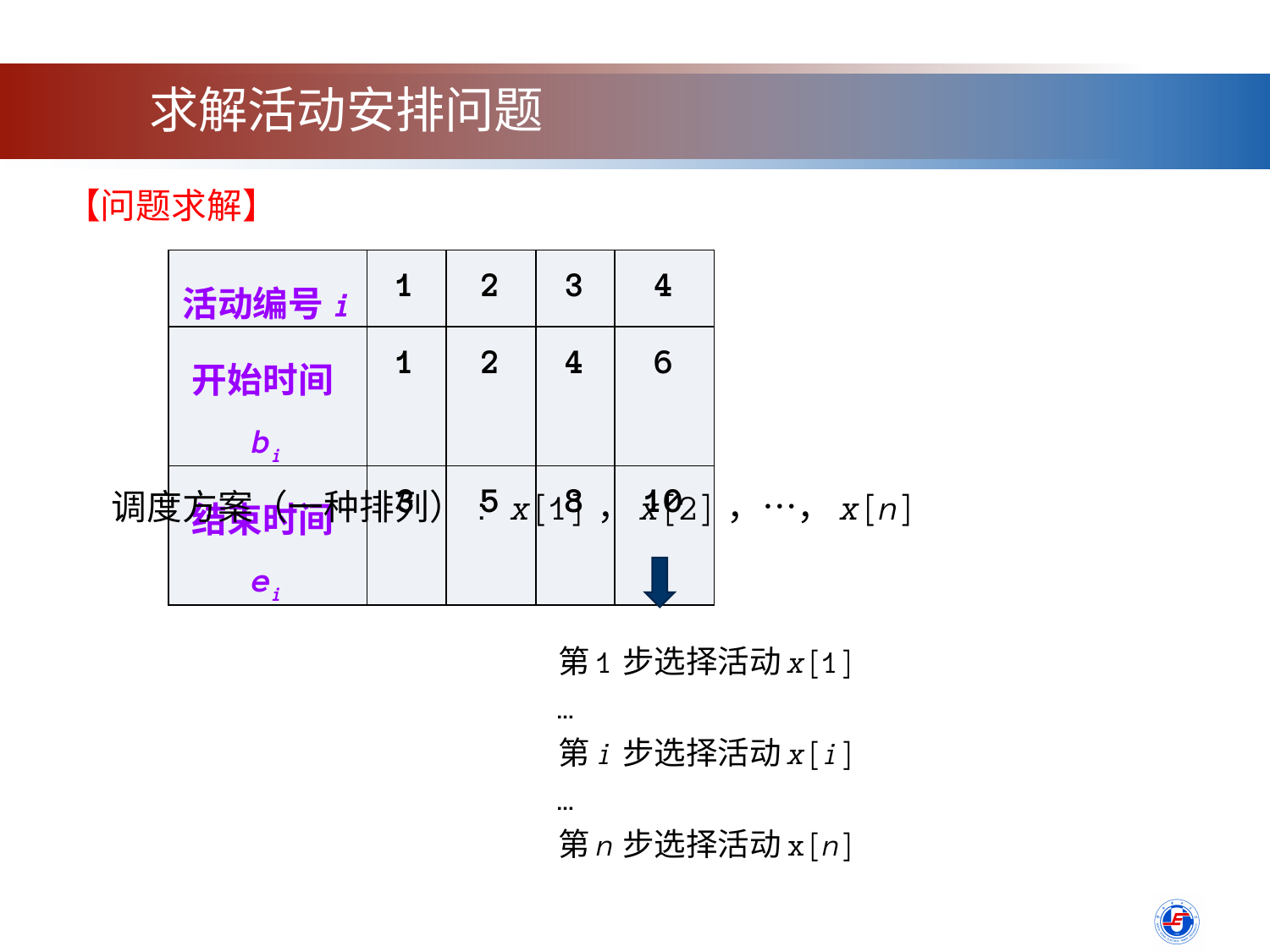

求解活动安排问题
【问题求解】
| 活动编号i | 1 | 2 | 3 | 4 |
| --- | --- | --- | --- | --- |
| 开始时间bi | 1 | 2 | 4 | 6 |
| 结束时间ei | 3 | 5 | 8 | 10 |
调度方案（一种排列）: x[1]，x[2]，…，x[n]

第1步选择活动x[1]
…
第i步选择活动x[i]
…
第n步选择活动x[n]